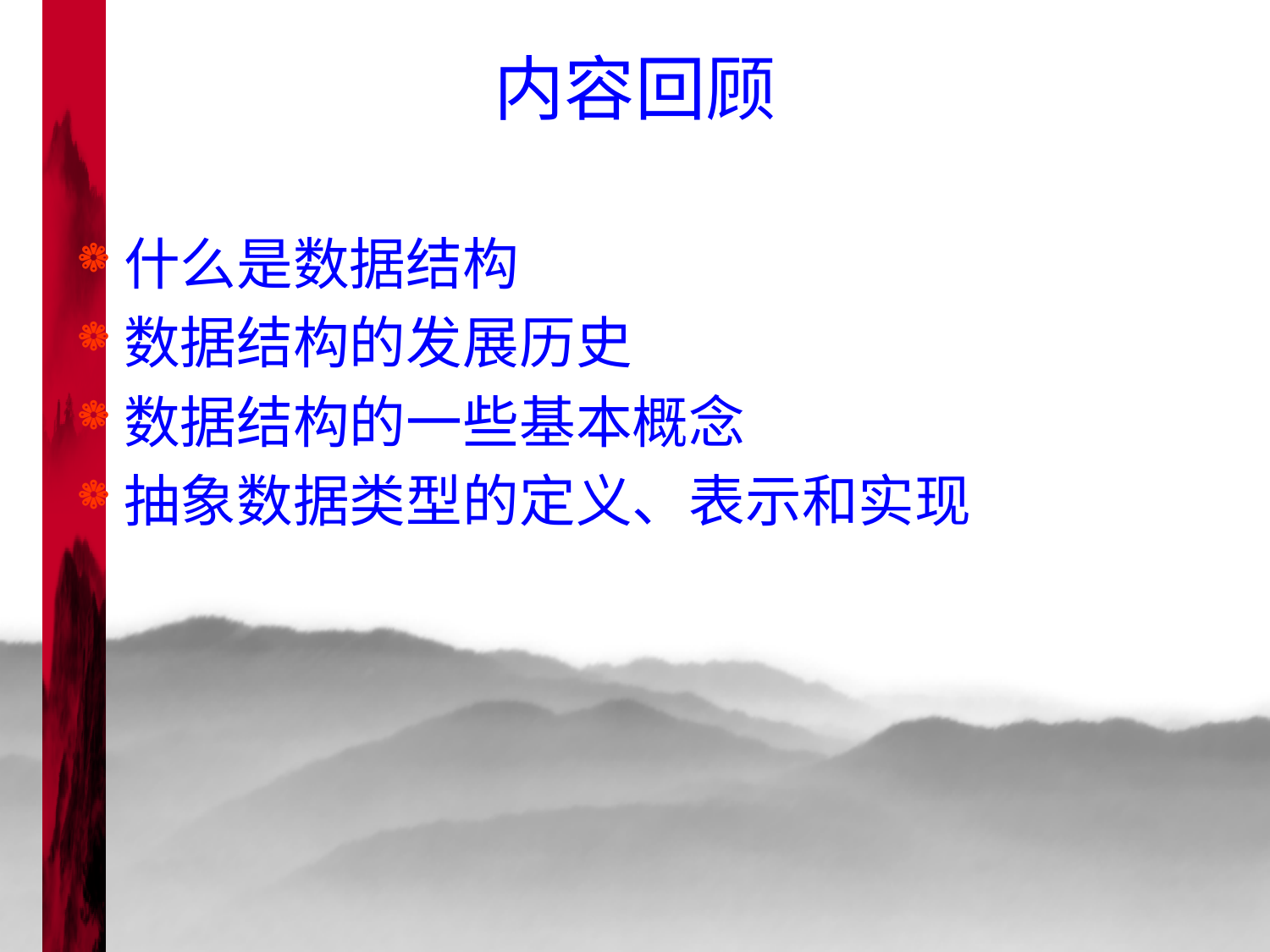

# 内容回顾
什么是数据结构
数据结构的发展历史
数据结构的一些基本概念
抽象数据类型的定义、表示和实现